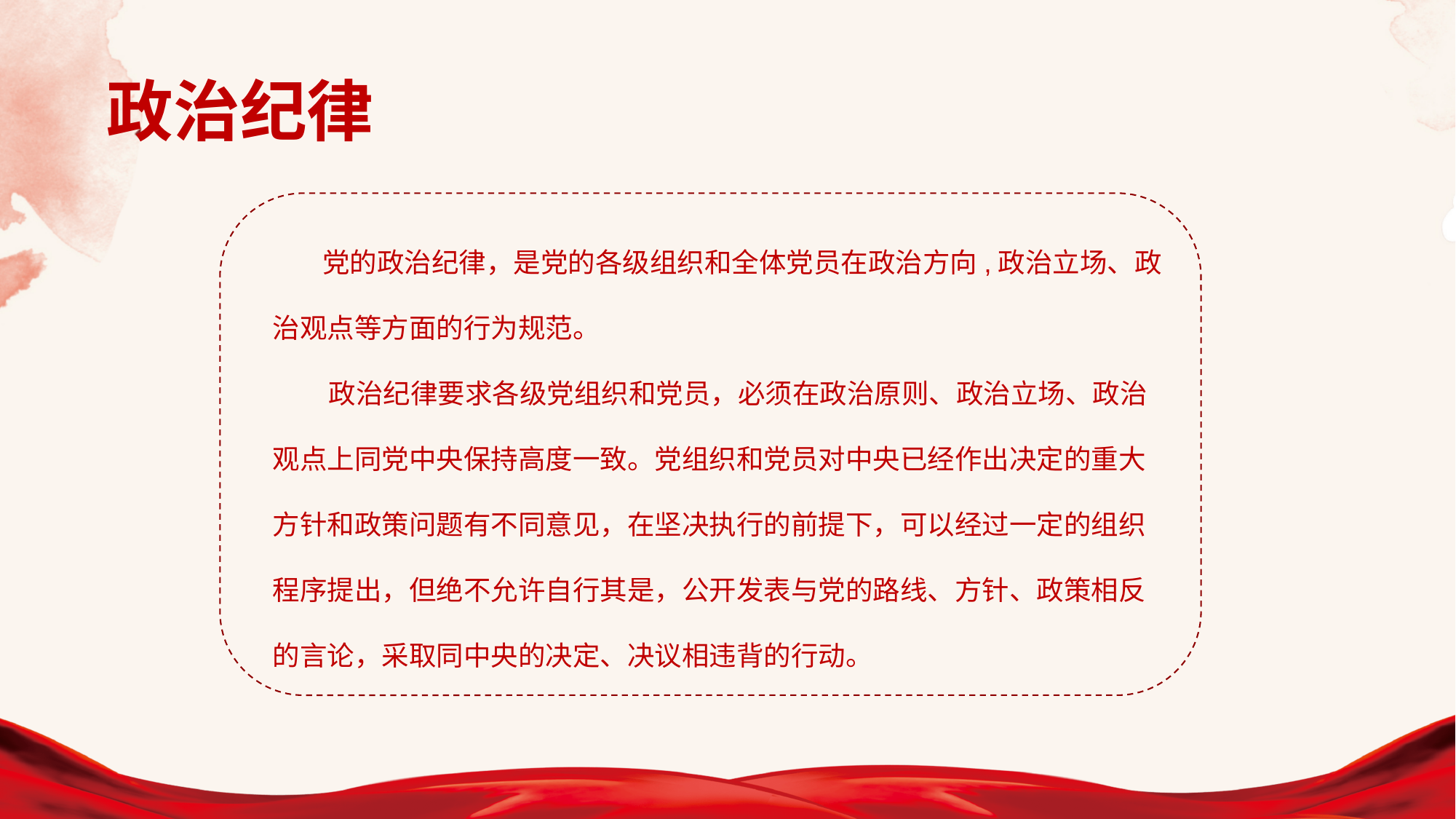

政治纪律

       党的政治纪律，是党的各级组织和全体党员在政治方向,政治立场、政治观点等方面的行为规范。
        政治纪律要求各级党组织和党员，必须在政治原则、政治立场、政治观点上同党中央保持高度一致。党组织和党员对中央已经作出决定的重大方针和政策问题有不同意见，在坚决执行的前提下，可以经过一定的组织程序提出，但绝不允许自行其是，公开发表与党的路线、方针、政策相反的言论，采取同中央的决定、决议相违背的行动。